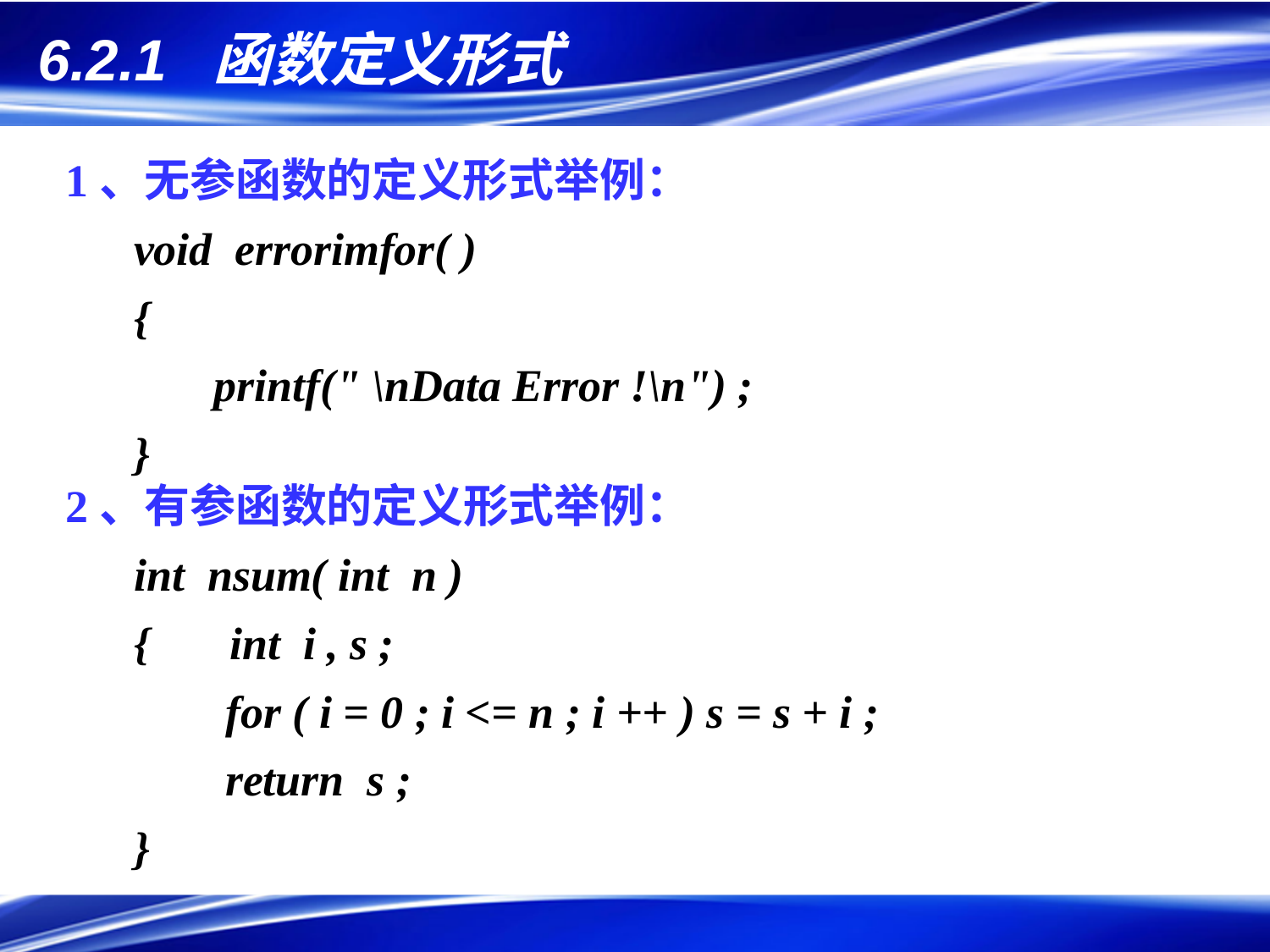

# 6.2.1  函数定义形式
1、无参函数的定义形式举例：
      void  errorimfor( )
      {
             printf(" \nData Error !\n") ;
      }
2、有参函数的定义形式举例：
      int  nsum( int  n )
      {       int  i , s ;
              for ( i = 0 ; i <= n ; i ++ ) s = s + i ;
              return  s ;
      }